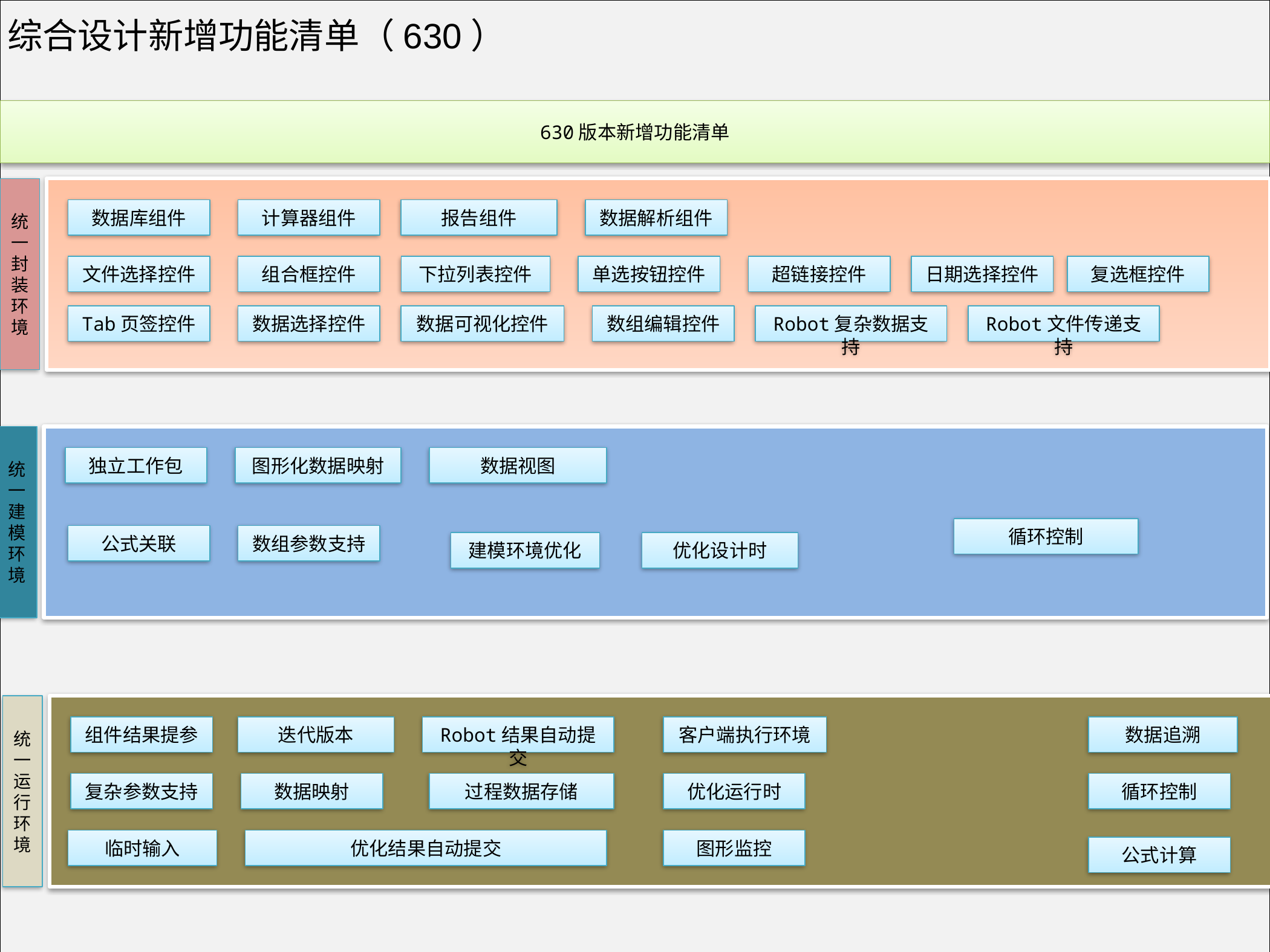

综合设计新增功能清单（630）
#
630版本新增功能清单

统一封装环境
数据库组件
计算器组件
报告组件
数据解析组件
文件选择控件
组合框控件
下拉列表控件
单选按钮控件
超链接控件
日期选择控件
复选框控件
Robot复杂数据支持
Robot文件传递支持
Tab页签控件
数据选择控件
数据可视化控件
数组编辑控件

统一建模环境
数据视图
独立工作包
图形化数据映射
循环控制
公式关联
数组参数支持
建模环境优化
优化设计时

统一运行环境
迭代版本
Robot结果自动提交
客户端执行环境
数据追溯
组件结果提参
过程数据存储
优化运行时
循环控制
复杂参数支持
数据映射
临时输入
优化结果自动提交
图形监控
公式计算